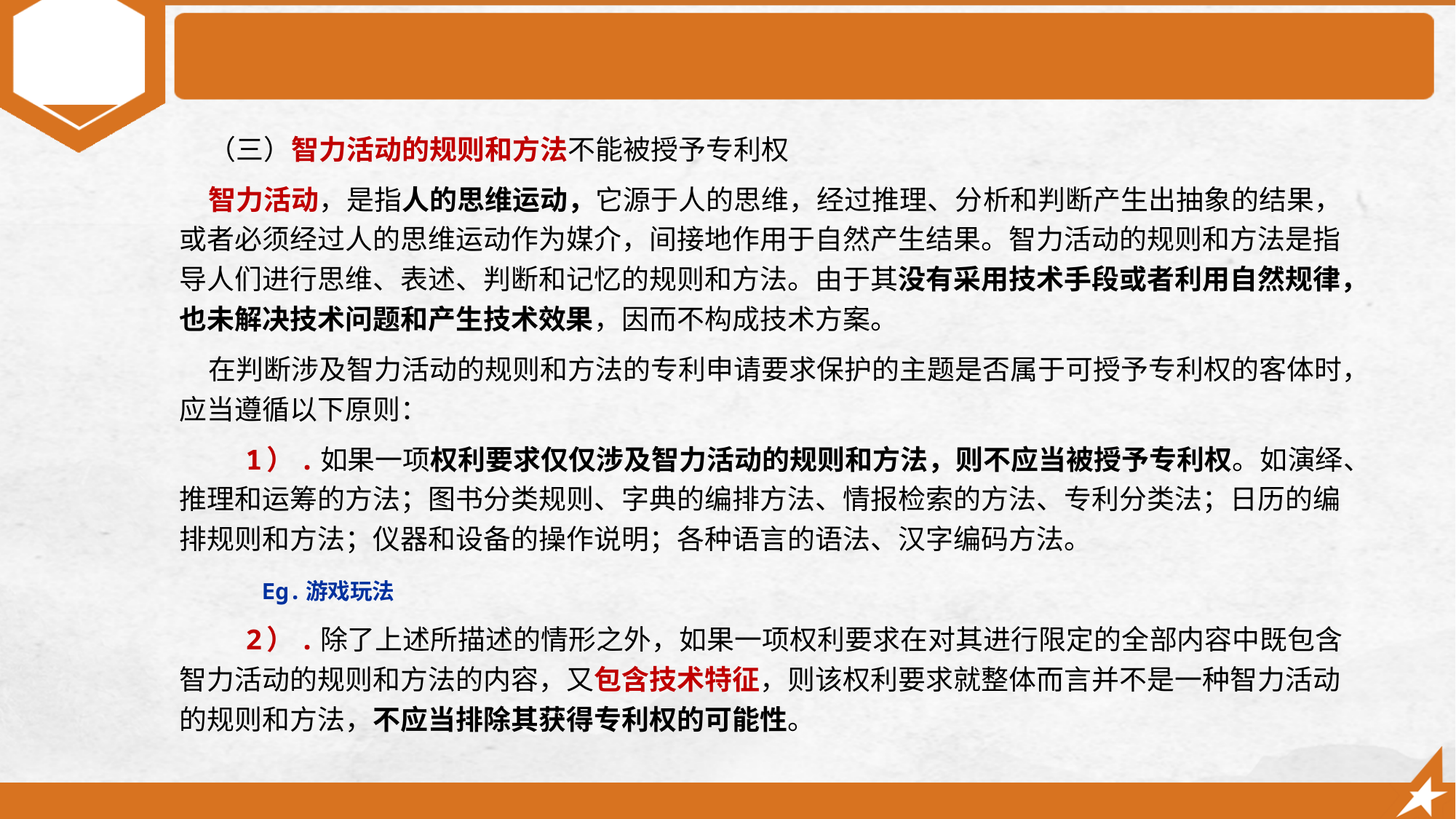

（三）智力活动的规则和方法不能被授予专利权
    智力活动，是指人的思维运动，它源于人的思维，经过推理、分析和判断产生出抽象的结果，或者必须经过人的思维运动作为媒介，间接地作用于自然产生结果。智力活动的规则和方法是指导人们进行思维、表述、判断和记忆的规则和方法。由于其没有采用技术手段或者利用自然规律，也未解决技术问题和产生技术效果，因而不构成技术方案。
    在判断涉及智力活动的规则和方法的专利申请要求保护的主题是否属于可授予专利权的客体时，应当遵循以下原则：
    1）.如果一项权利要求仅仅涉及智力活动的规则和方法，则不应当被授予专利权。如演绎、推理和运筹的方法；图书分类规则、字典的编排方法、情报检索的方法、专利分类法；日历的编排规则和方法；仪器和设备的操作说明；各种语言的语法、汉字编码方法。
     Eg.游戏玩法
    2）.除了上述所描述的情形之外，如果一项权利要求在对其进行限定的全部内容中既包含智力活动的规则和方法的内容，又包含技术特征，则该权利要求就整体而言并不是一种智力活动的规则和方法，不应当排除其获得专利权的可能性。